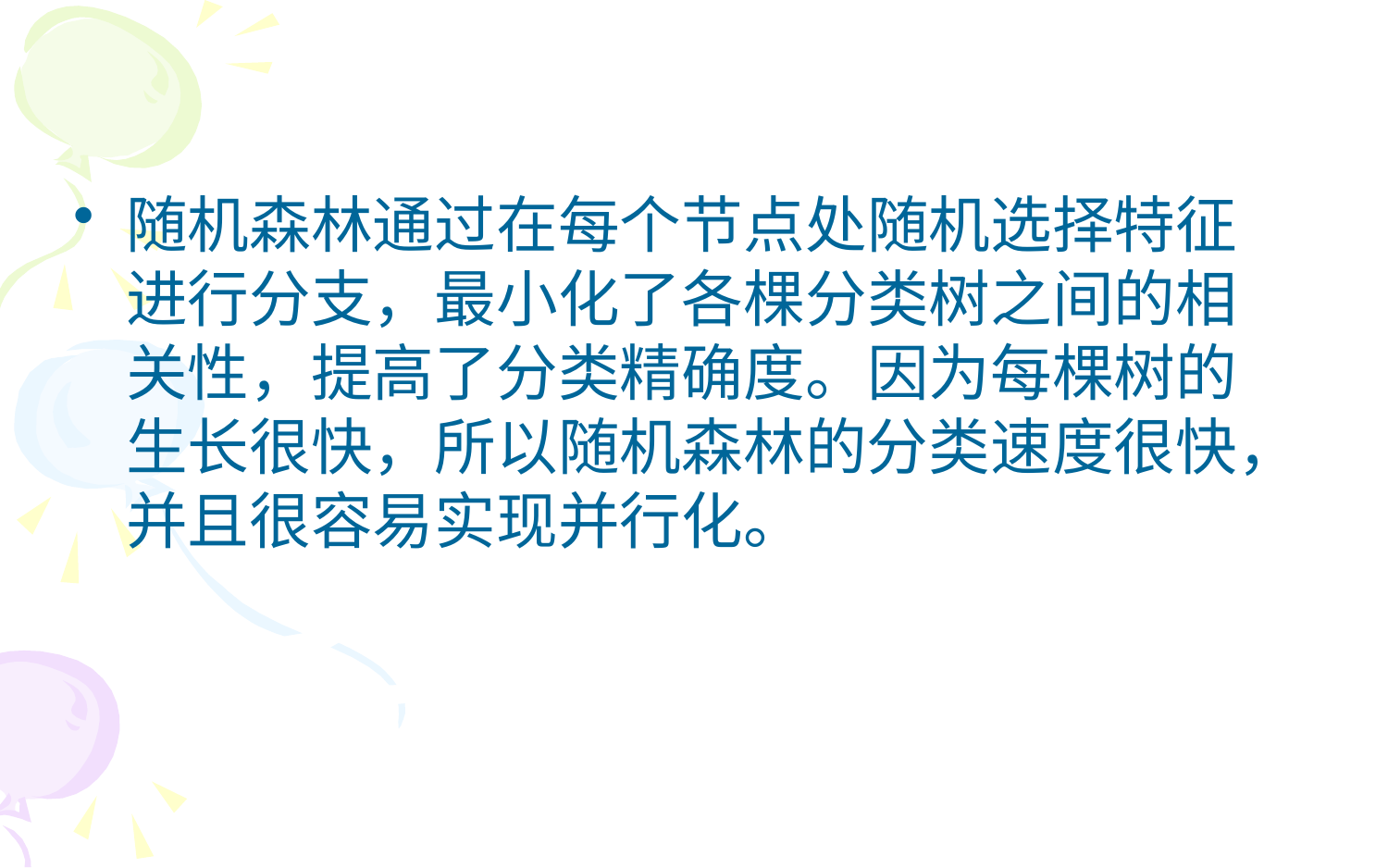

随机森林通过在每个节点处随机选择特征进行分支，最小化了各棵分类树之间的相关性，提高了分类精确度。因为每棵树的生长很快，所以随机森林的分类速度很快，并且很容易实现并行化。